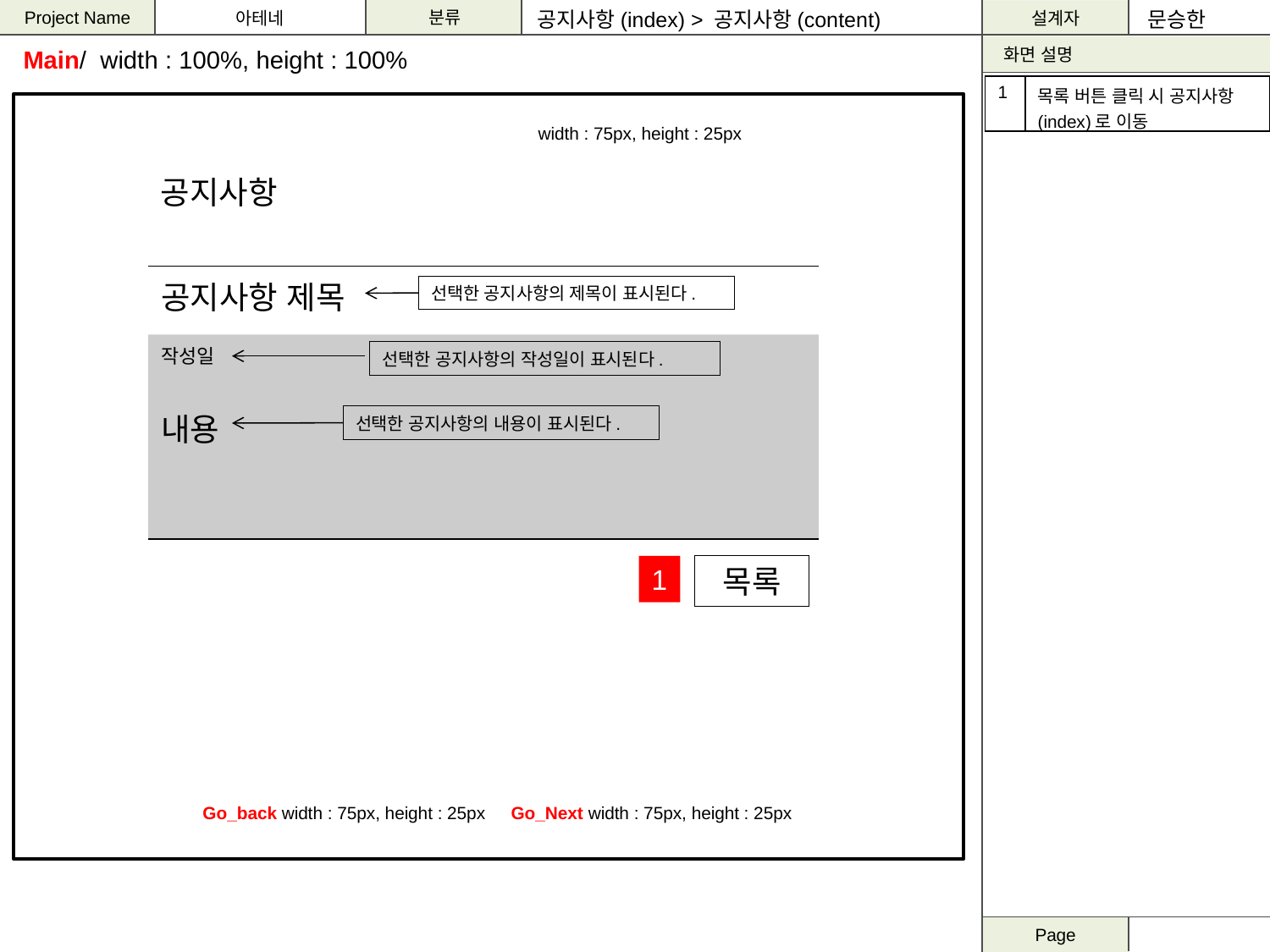

공지사항(index) > 공지사항(content)
문승한
Main/  width : 100%, height : 100%
| 1 | 목록 버튼 클릭 시 공지사항 (index)로 이동 |
| --- | --- |

width : 75px, height : 25px
공지사항
| 공지사항 제목 |
| --- |
| 작성일 내용 |
선택한 공지사항의 제목이 표시된다.
선택한 공지사항의 작성일이 표시된다.
선택한 공지사항의 내용이 표시된다.
1
목록
Go_back width : 75px, height : 25px
Go_Next width : 75px, height : 25px